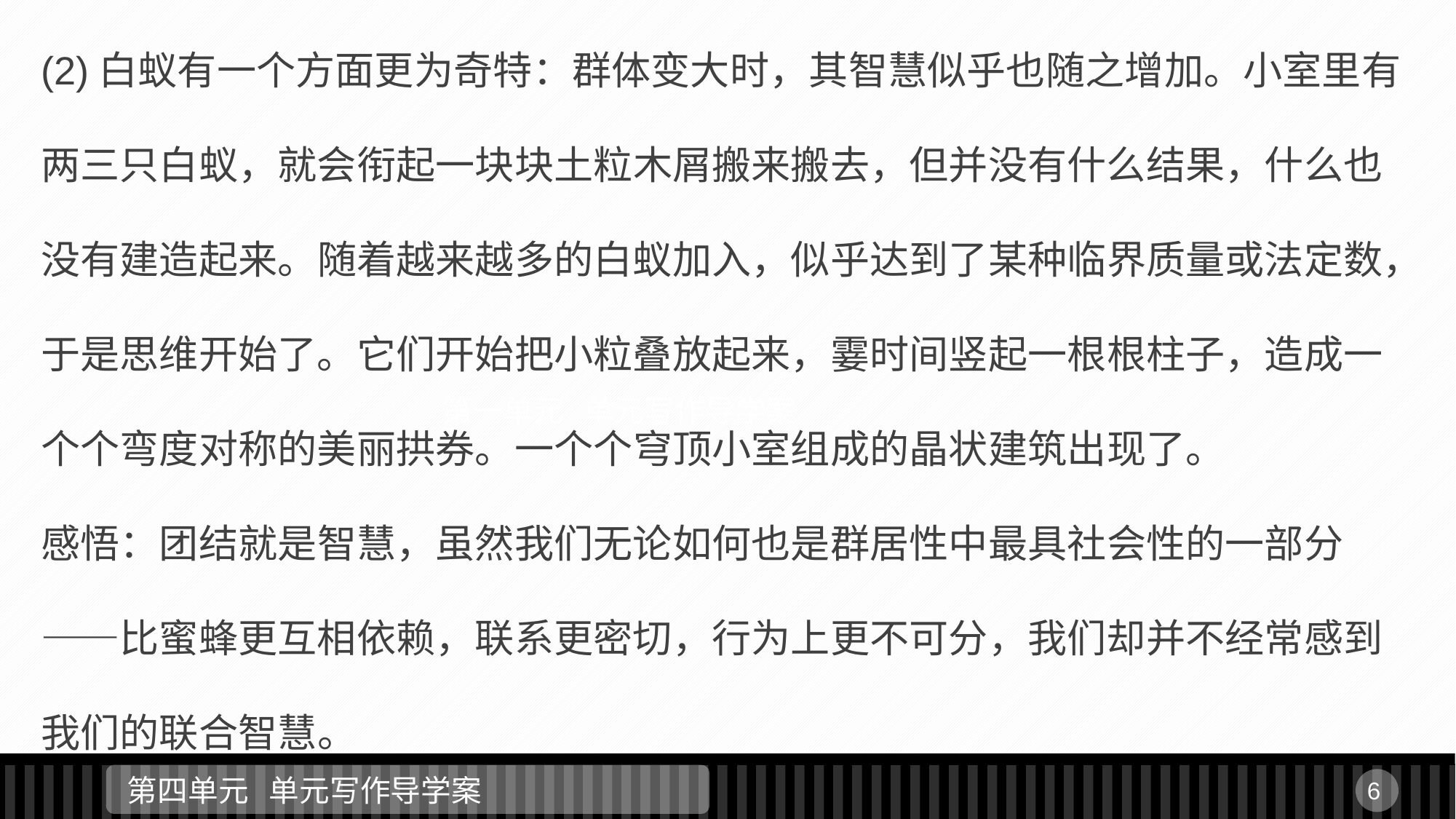

(2)白蚁有一个方面更为奇特：群体变大时，其智慧似乎也随之增加。小室里有两三只白蚁，就会衔起一块块土粒木屑搬来搬去，但并没有什么结果，什么也没有建造起来。随着越来越多的白蚁加入，似乎达到了某种临界质量或法定数，于是思维开始了。它们开始把小粒叠放起来，霎时间竖起一根根柱子，造成一个个弯度对称的美丽拱券。一个个穹顶小室组成的晶状建筑出现了。
感悟：团结就是智慧，虽然我们无论如何也是群居性中最具社会性的一部分——比蜜蜂更互相依赖，联系更密切，行为上更不可分，我们却并不经常感到我们的联合智慧。